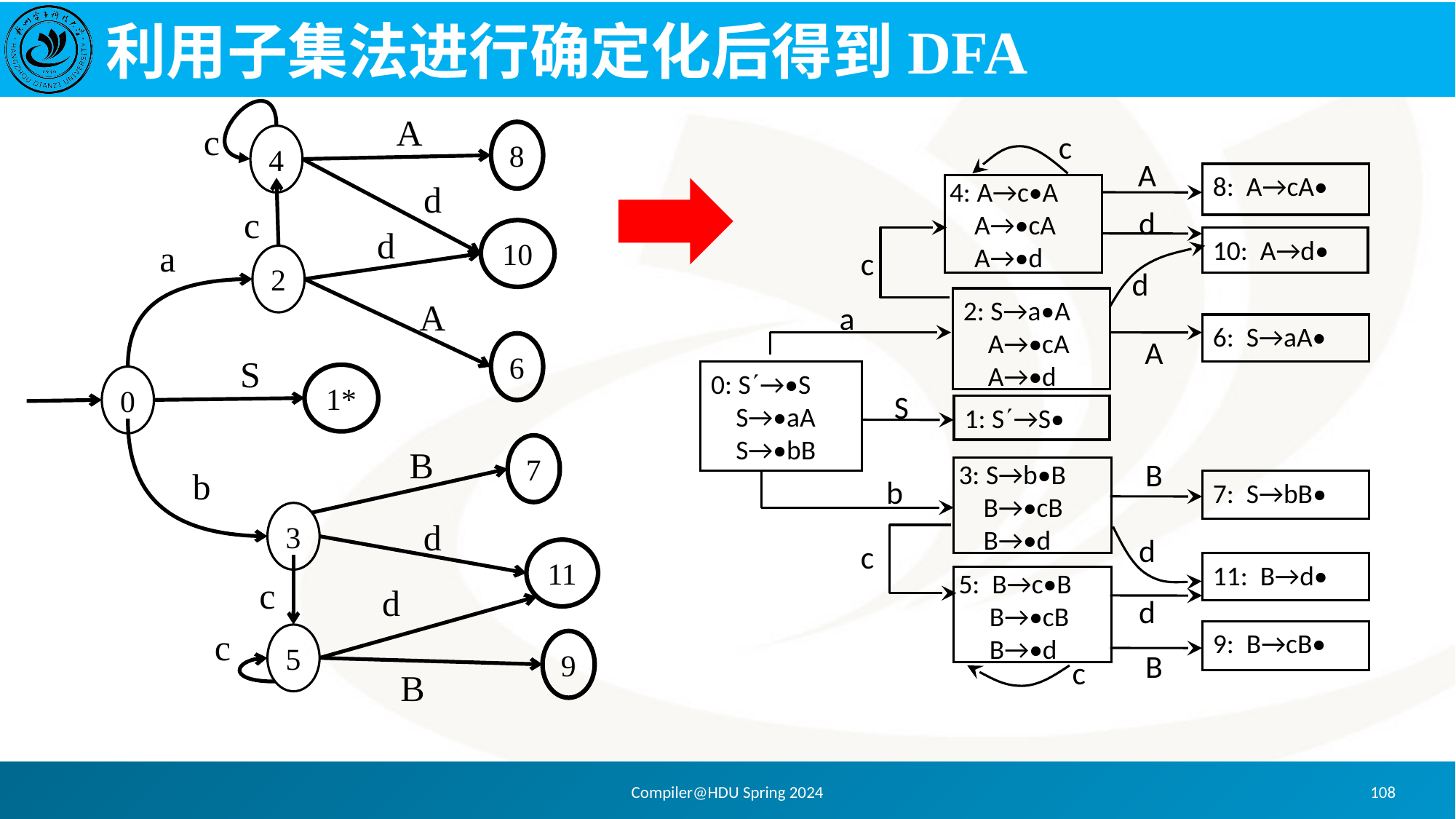

# 利用子集法进行确定化后得到DFA
A
c
8
4
d
c
d
10
a
2
A
6
S
1*
0
7
B
b
3
d
11
c
d
c
5
9
B
c

A
8:  A→cA•
4: A→c•A
    A→•cA
    A→•d

d

10:  A→d•

c

d
2: S→a•A
    A→•cA
    A→•d
a
6:  S→aA•

A
0: S′→•S
    S→•aA
    S→•bB

S
1: S′→S•

3: S→b•B
    B→•cB
    B→•d

b
7:  S→bB•

d
c
11:  B→d•
5:  B→c•B
     B→•cB
     B→•d
d

9:  B→cB•

B
c

B

Compiler@HDU Spring 2024
108